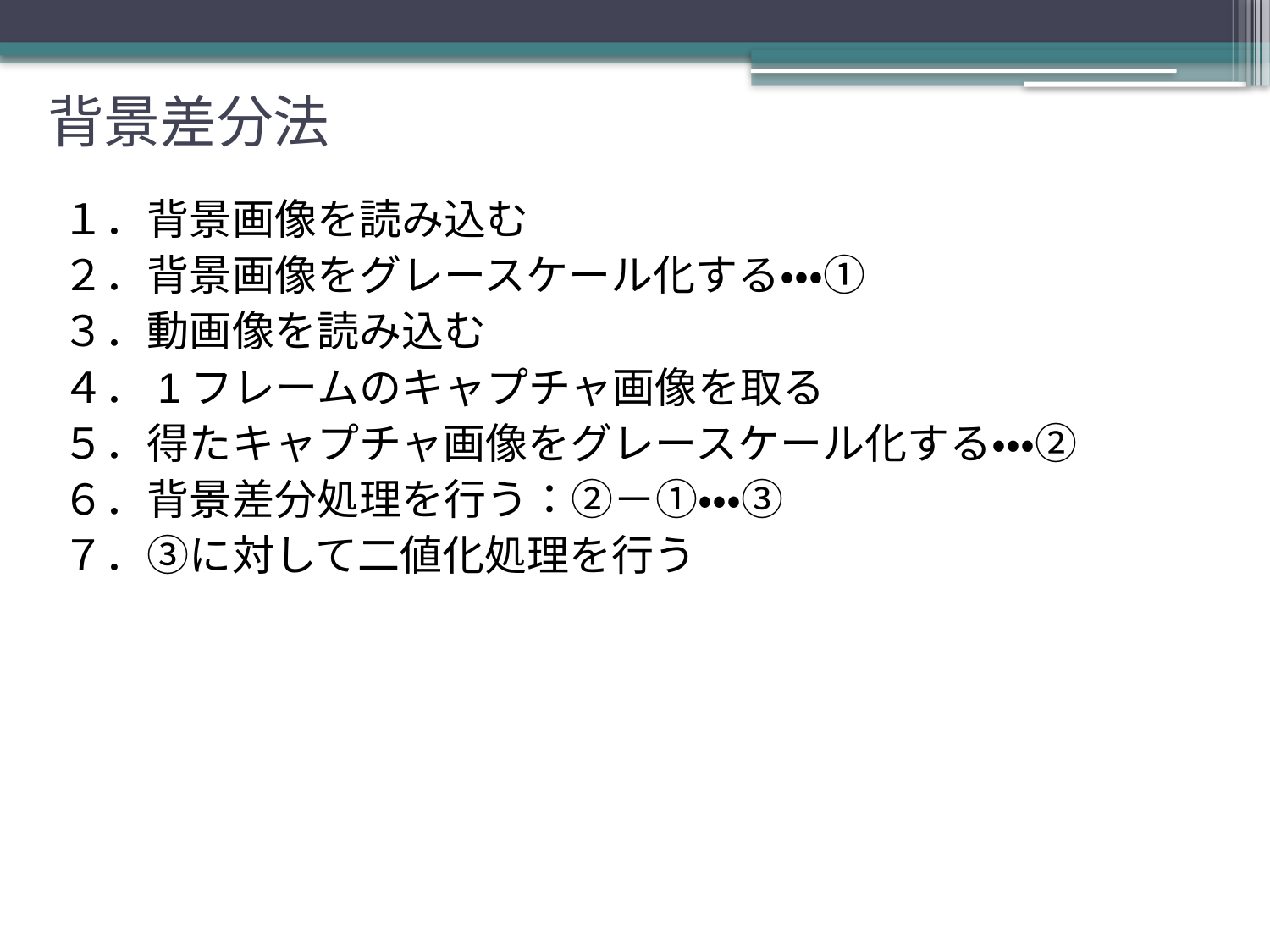

# 背景差分法
１．背景画像を読み込む
２．背景画像をグレースケール化する・・・①
３．動画像を読み込む
４．1フレームのキャプチャ画像を取る
５．得たキャプチャ画像をグレースケール化する・・・②
６．背景差分処理を行う：②－①・・・③
７．③に対して二値化処理を行う